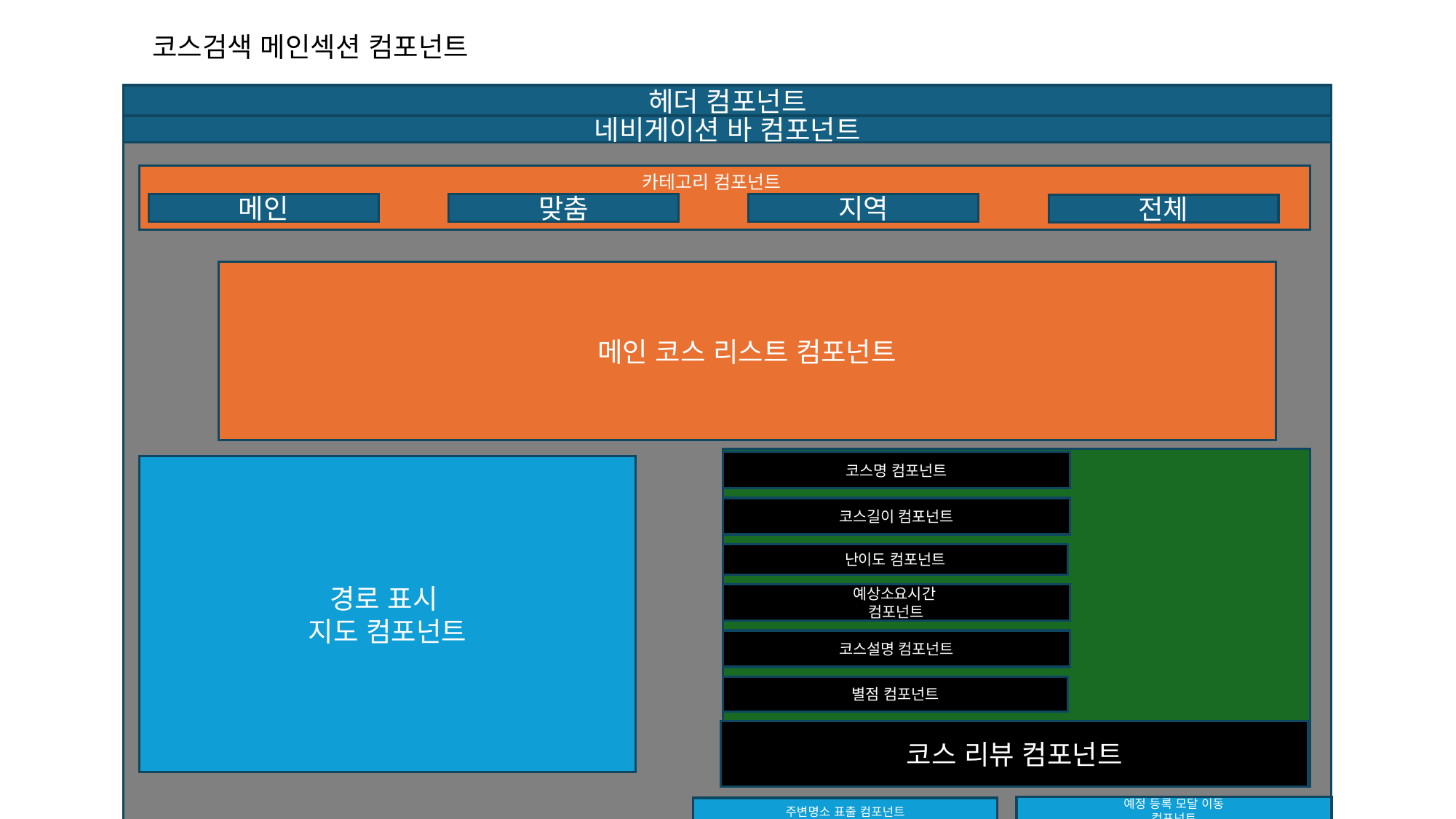

코스검색 메인섹션 컴포넌트

헤더 컴포넌트
네비게이션 바 컴포넌트
카테고리 컴포넌트

맞춤
지역
메인
전체
메인 코스 리스트 컴포넌트

코스명 컴포넌트
경로 표시
지도 컴포넌트
코스길이 컴포넌트
난이도 컴포넌트
예상소요시간
컴포넌트
코스설명 컴포넌트
별점 컴포넌트
코스 리뷰 컴포넌트
예정 등록 모달 이동
컴포넌트
주변명소 표출 컴포넌트